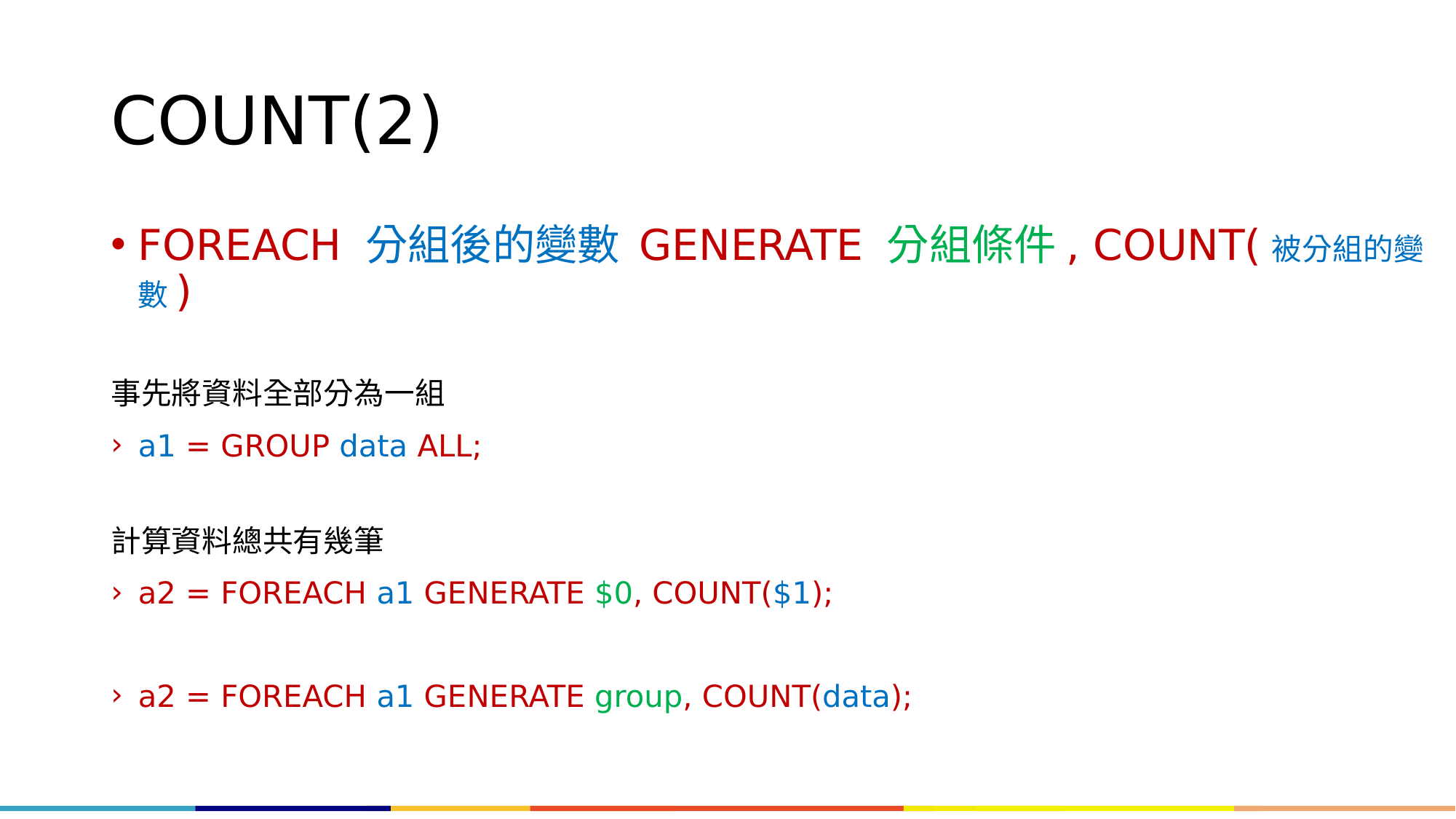

# COUNT(2)
FOREACH 分組後的變數 GENERATE 分組條件, COUNT(被分組的變數)

事先將資料全部分為一組
a1 = GROUP data ALL;

計算資料總共有幾筆
a2 = FOREACH a1 GENERATE $0, COUNT($1);

a2 = FOREACH a1 GENERATE group, COUNT(data);